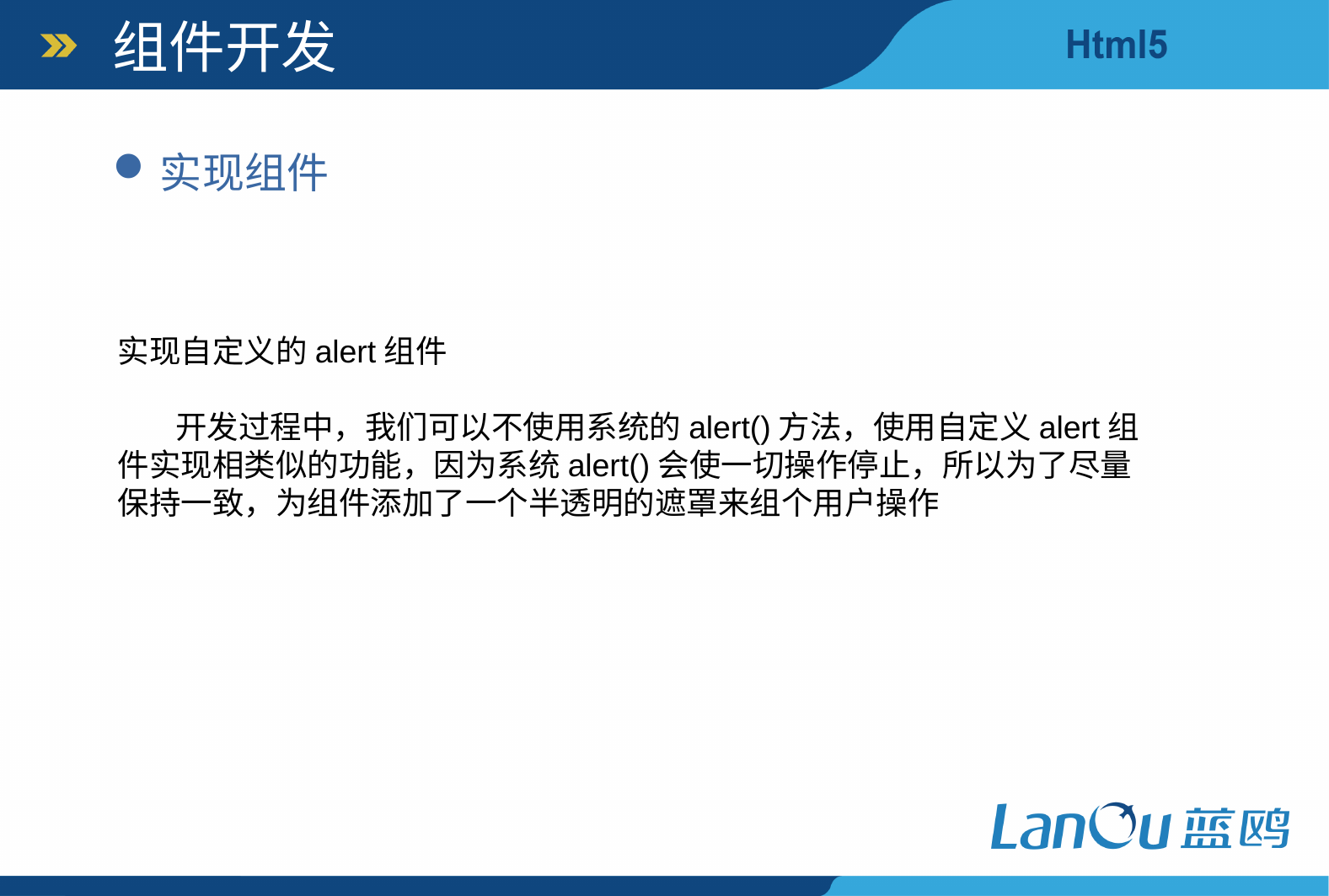

组件开发
实现组件
实现自定义的alert组件

       开发过程中，我们可以不使用系统的alert()方法，使用自定义alert组件实现相类似的功能，因为系统alert()会使一切操作停止，所以为了尽量保持一致，为组件添加了一个半透明的遮罩来组个用户操作